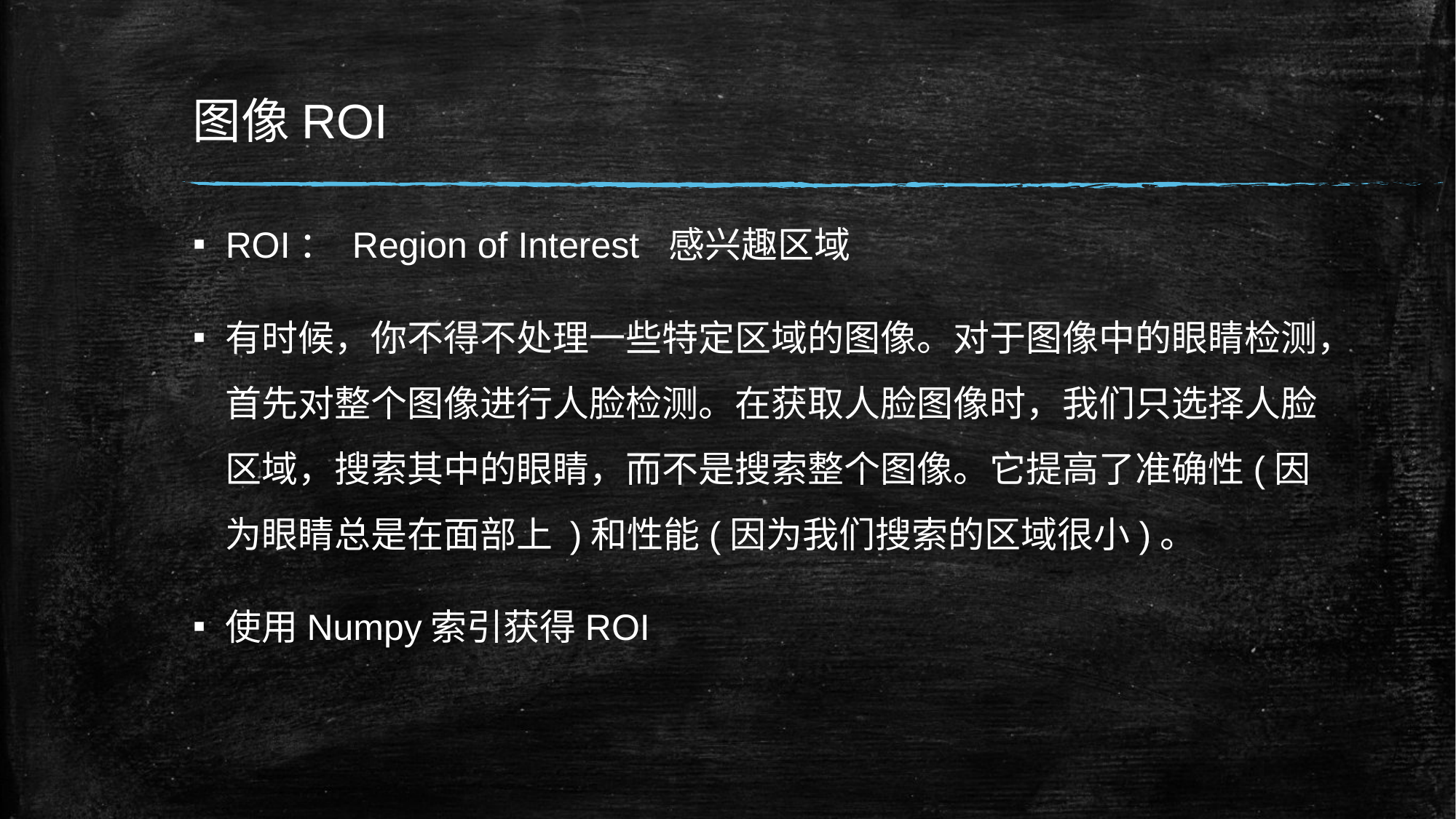

# 图像ROI
ROI： Region of Interest  感兴趣区域
有时候，你不得不处理一些特定区域的图像。对于图像中的眼睛检测，首先对整个图像进行人脸检测。在获取人脸图像时，我们只选择人脸区域，搜索其中的眼睛，而不是搜索整个图像。它提高了准确性(因为眼睛总是在面部上 )和性能(因为我们搜索的区域很小)。
使用Numpy索引获得ROI